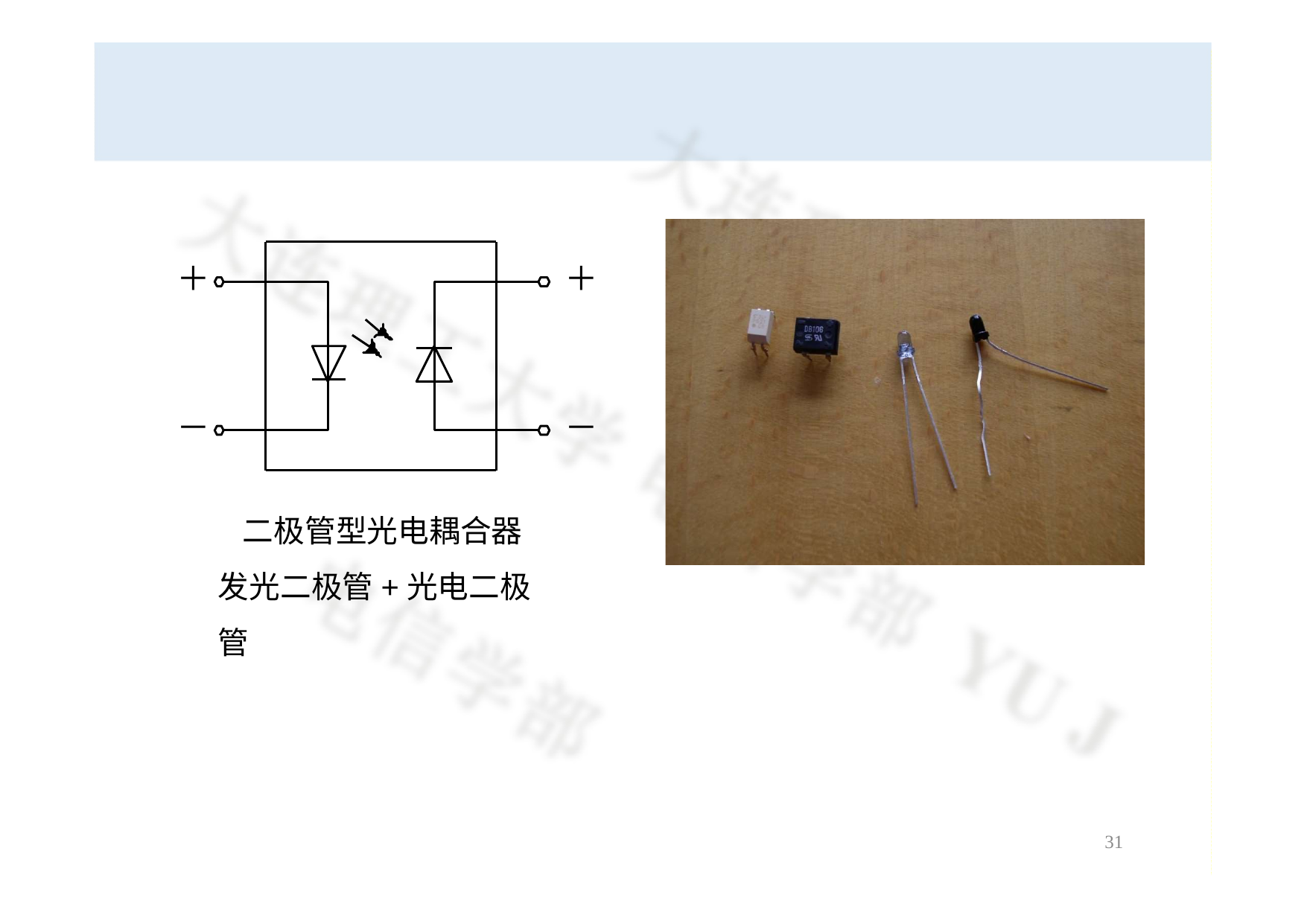

＋
＋

－
－

二极管型光电耦合器  发光二极管+光电二极管
31